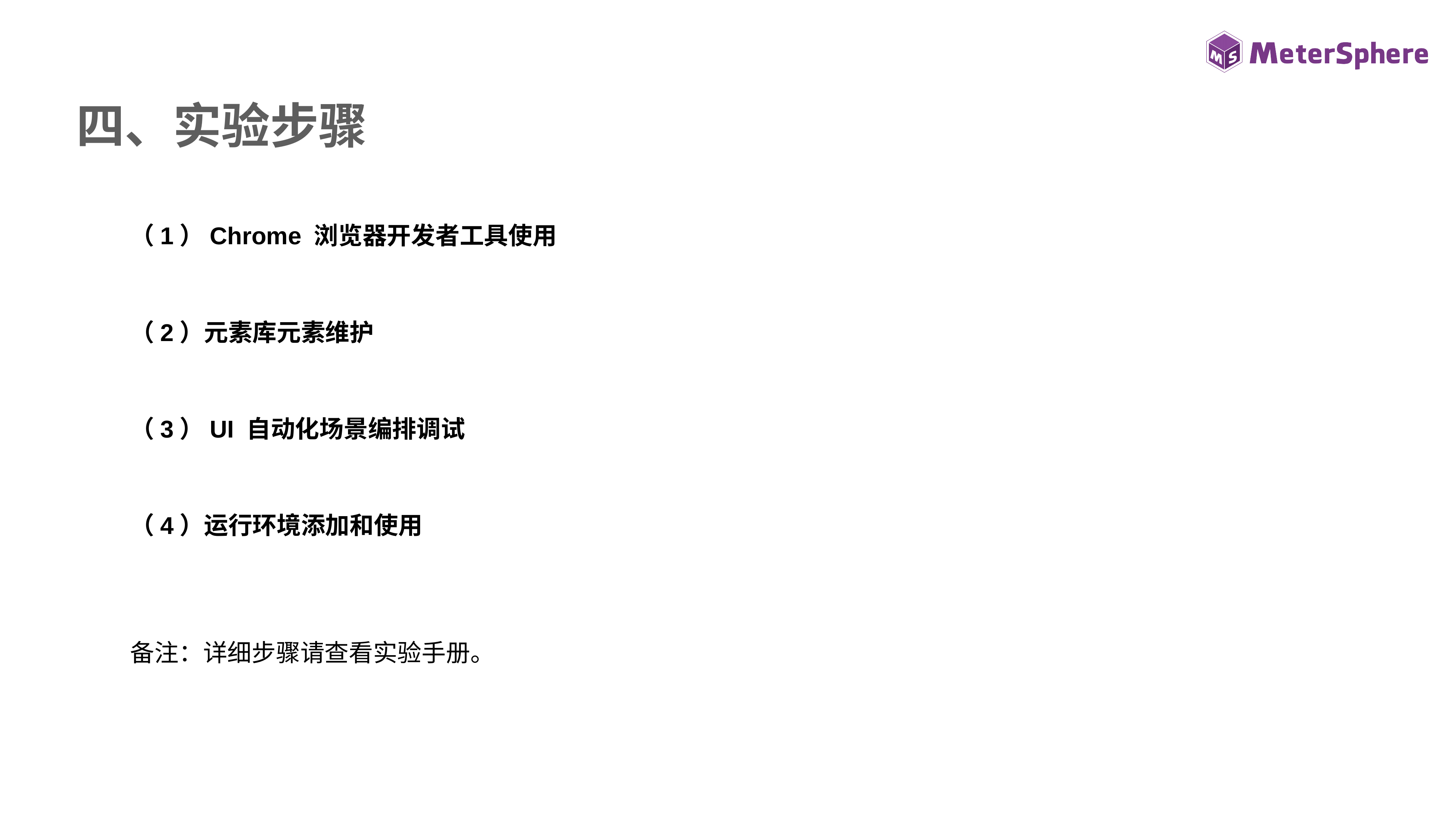

四、实验步骤
（1）Chrome 浏览器开发者工具使用
（2）元素库元素维护
（3）UI 自动化场景编排调试
（4）运行环境添加和使用
备注：详细步骤请查看实验手册。